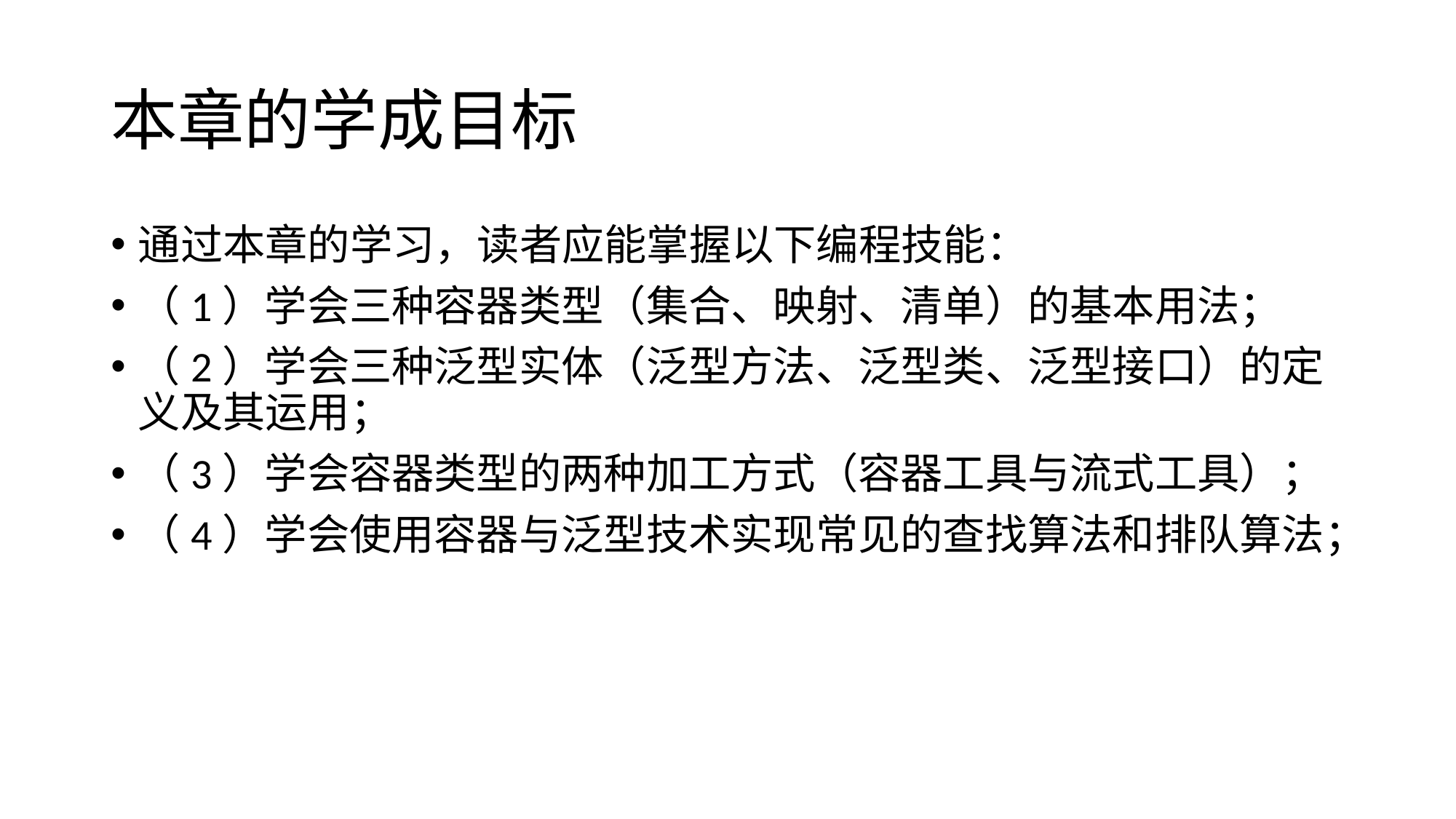

# 本章的学成目标
通过本章的学习，读者应能掌握以下编程技能：
（1）学会三种容器类型（集合、映射、清单）的基本用法；
（2）学会三种泛型实体（泛型方法、泛型类、泛型接口）的定义及其运用；
（3）学会容器类型的两种加工方式（容器工具与流式工具）；
（4）学会使用容器与泛型技术实现常见的查找算法和排队算法；